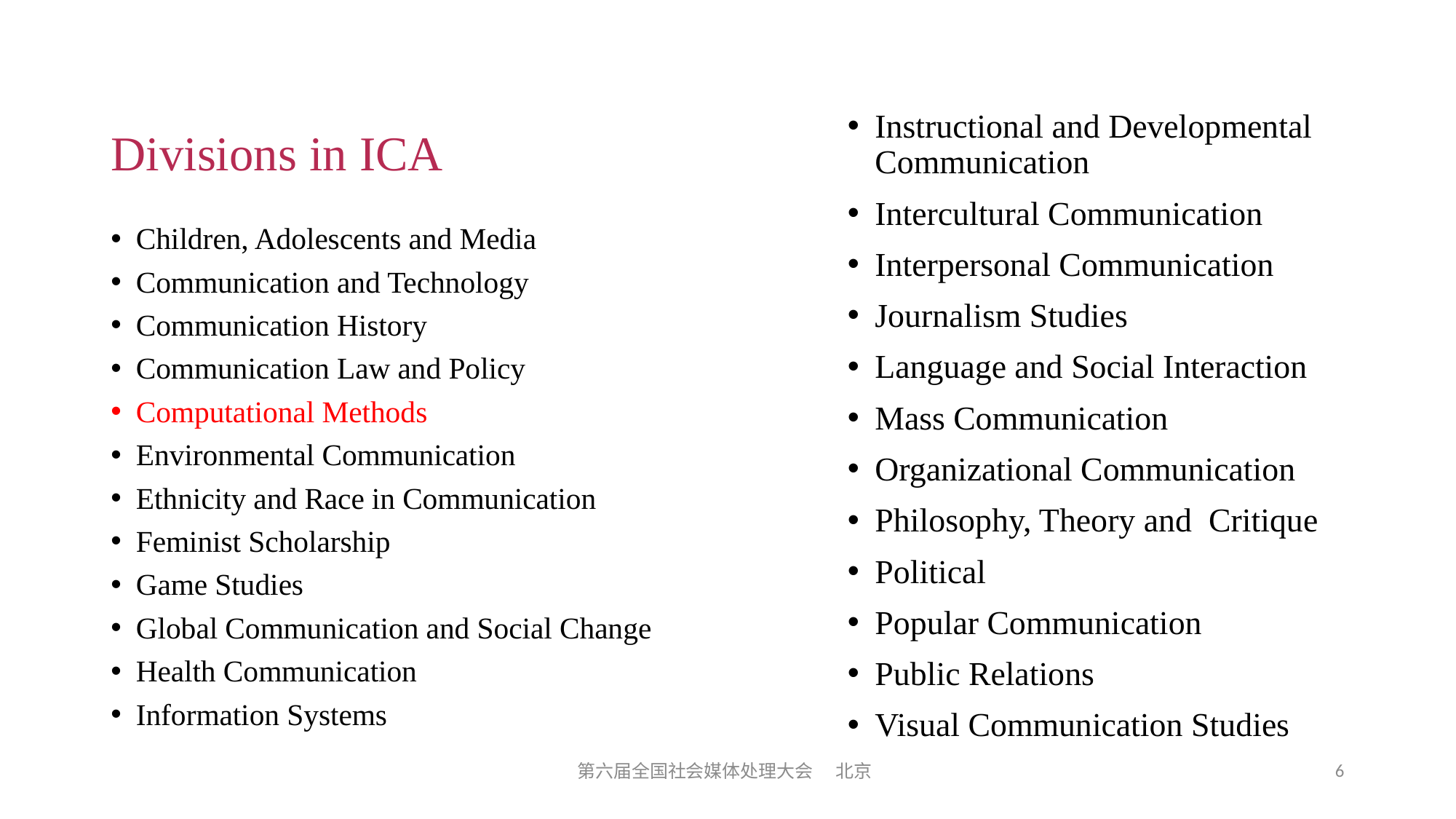

# Divisions in ICA
Instructional and Developmental Communication
Intercultural Communication
Interpersonal Communication
Journalism Studies
Language and Social Interaction
Mass Communication
Organizational Communication
Philosophy, Theory and  Critique
Political
Popular Communication
Public Relations
Visual Communication Studies
Children, Adolescents and Media
Communication and Technology
Communication History
Communication Law and Policy
Computational Methods
Environmental Communication
Ethnicity and Race in Communication
Feminist Scholarship
Game Studies
Global Communication and Social Change
Health Communication
Information Systems

6
第六届全国社会媒体处理大会    北京